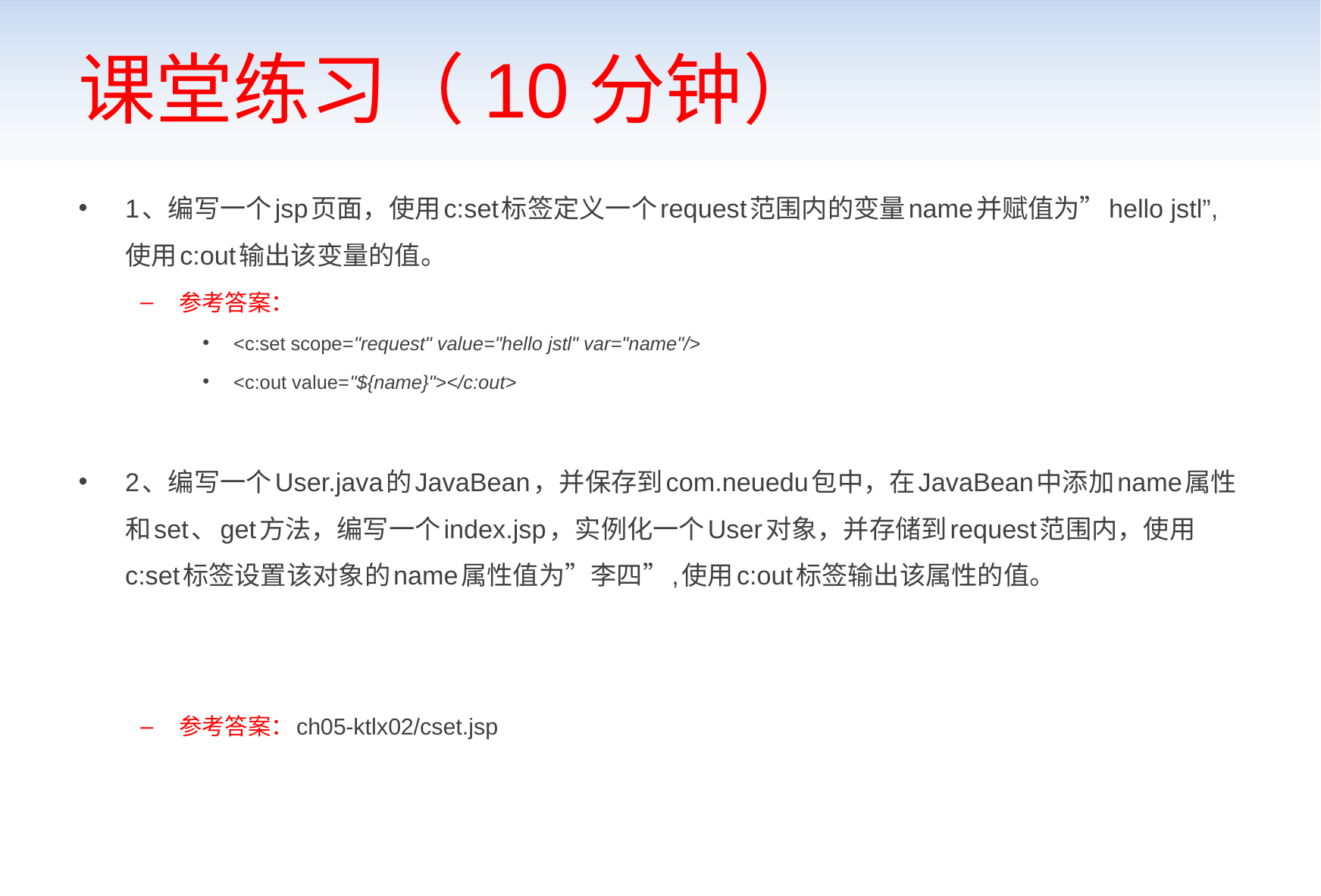

# 课堂练习（10分钟）
1、编写一个jsp页面，使用c:set标签定义一个request范围内的变量name并赋值为”hello jstl”,使用c:out输出该变量的值。
参考答案：
<c:set scope="request" value="hello jstl" var="name"/>
<c:out value="${name}"></c:out>

2、编写一个User.java的JavaBean，并保存到com.neuedu包中，在JavaBean中添加name属性和set、get方法，编写一个index.jsp，实例化一个User对象，并存储到request范围内，使用c:set标签设置该对象的name属性值为”李四”,使用c:out标签输出该属性的值。

参考答案：ch05-ktlx02/cset.jsp